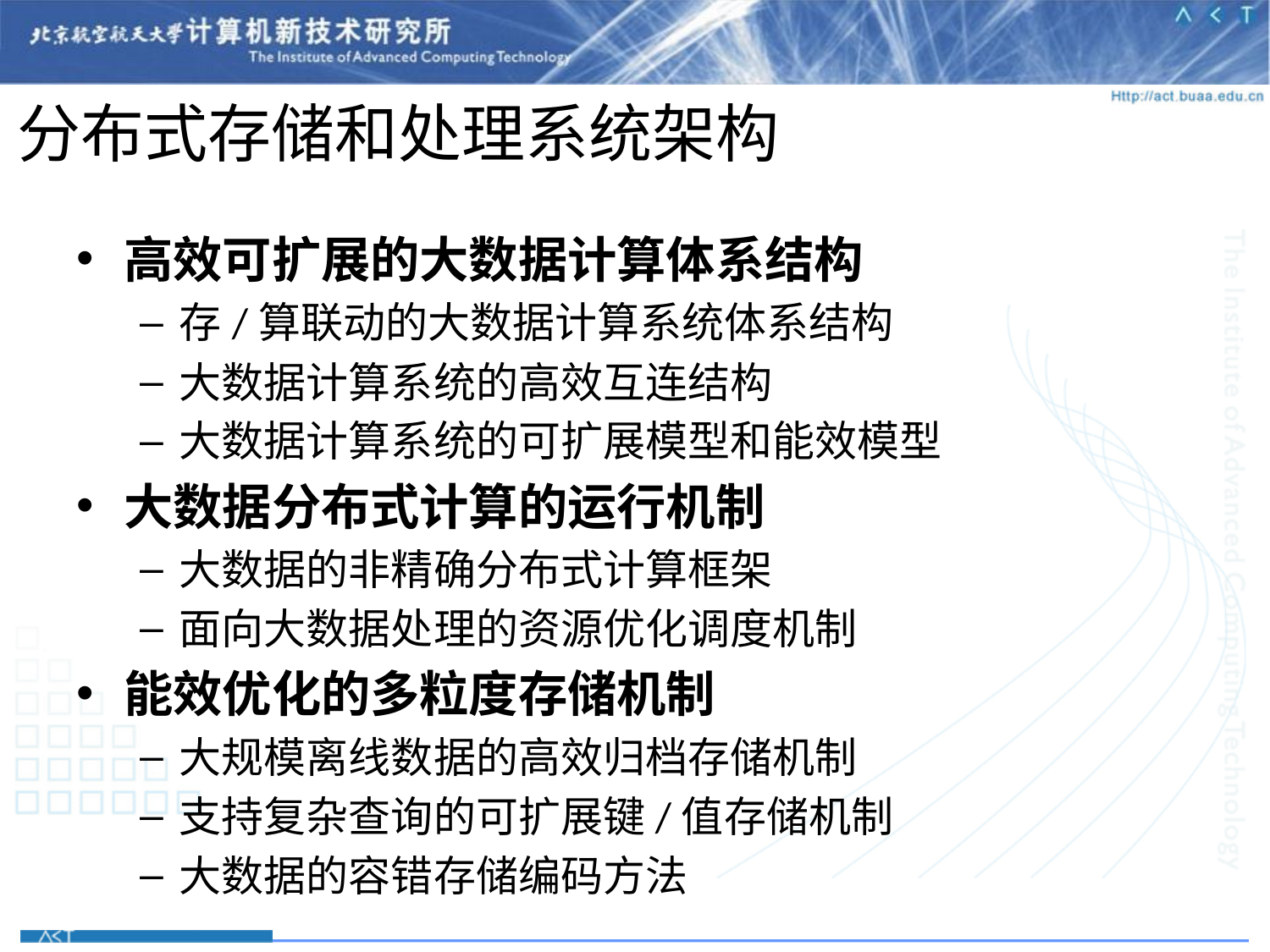

分布式存储和处理系统架构
高效可扩展的大数据计算体系结构
存/算联动的大数据计算系统体系结构
大数据计算系统的高效互连结构
大数据计算系统的可扩展模型和能效模型
大数据分布式计算的运行机制
大数据的非精确分布式计算框架
面向大数据处理的资源优化调度机制
能效优化的多粒度存储机制
大规模离线数据的高效归档存储机制
支持复杂查询的可扩展键/值存储机制
大数据的容错存储编码方法